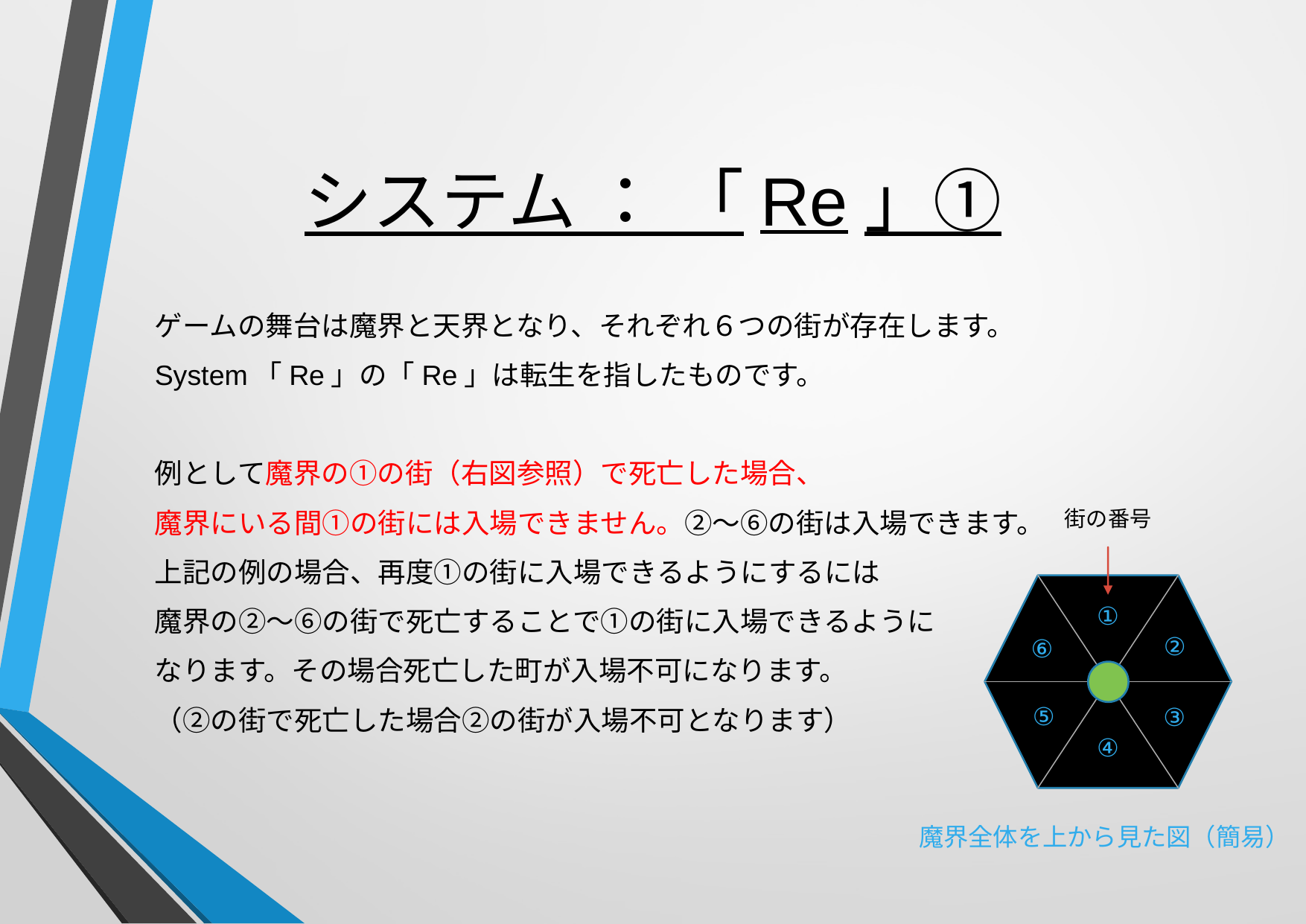

# システム ： 「Re」①
ゲームの舞台は魔界と天界となり、それぞれ６つの街が存在します。
System「Re」の「Re」は転生を指したものです。

例として魔界の①の街（右図参照）で死亡した場合、
魔界にいる間①の街には入場できません。②～⑥の街は入場できます。
上記の例の場合、再度①の街に入場できるようにするには
魔界の②～⑥の街で死亡することで①の街に入場できるように
なります。その場合死亡した町が入場不可になります。
（②の街で死亡した場合②の街が入場不可となります）

街の番号

①
②
⑥

⑤
③
④
魔界全体を上から見た図（簡易）